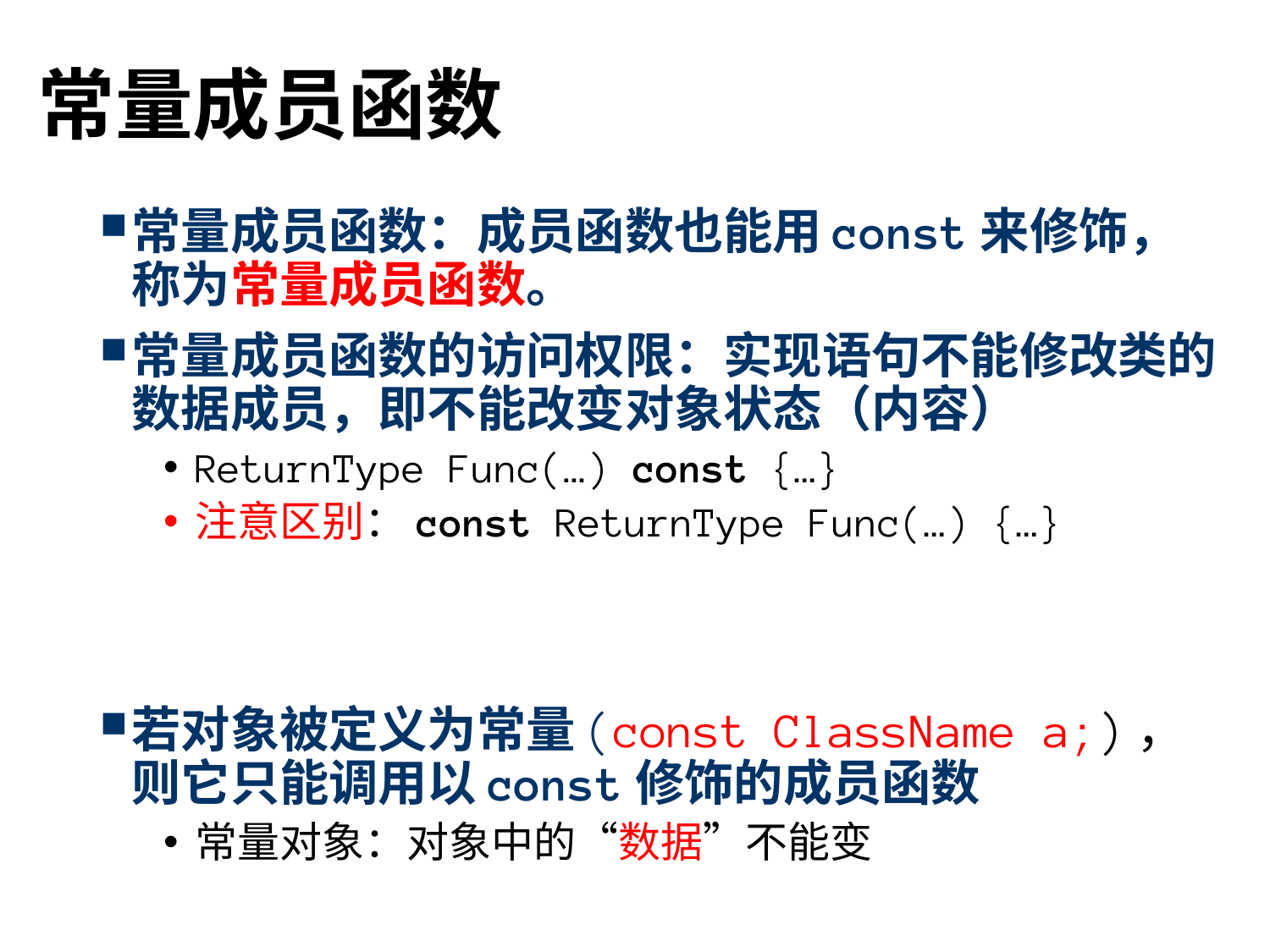

# 常量成员函数
常量成员函数：成员函数也能用const来修饰，称为常量成员函数。
常量成员函数的访问权限：实现语句不能修改类的数据成员，即不能改变对象状态（内容）
ReturnType Func(…) const {…}
注意区别：const ReturnType Func(…) {…}

若对象被定义为常量(const ClassName a;)，则它只能调用以const修饰的成员函数
常量对象：对象中的“数据”不能变